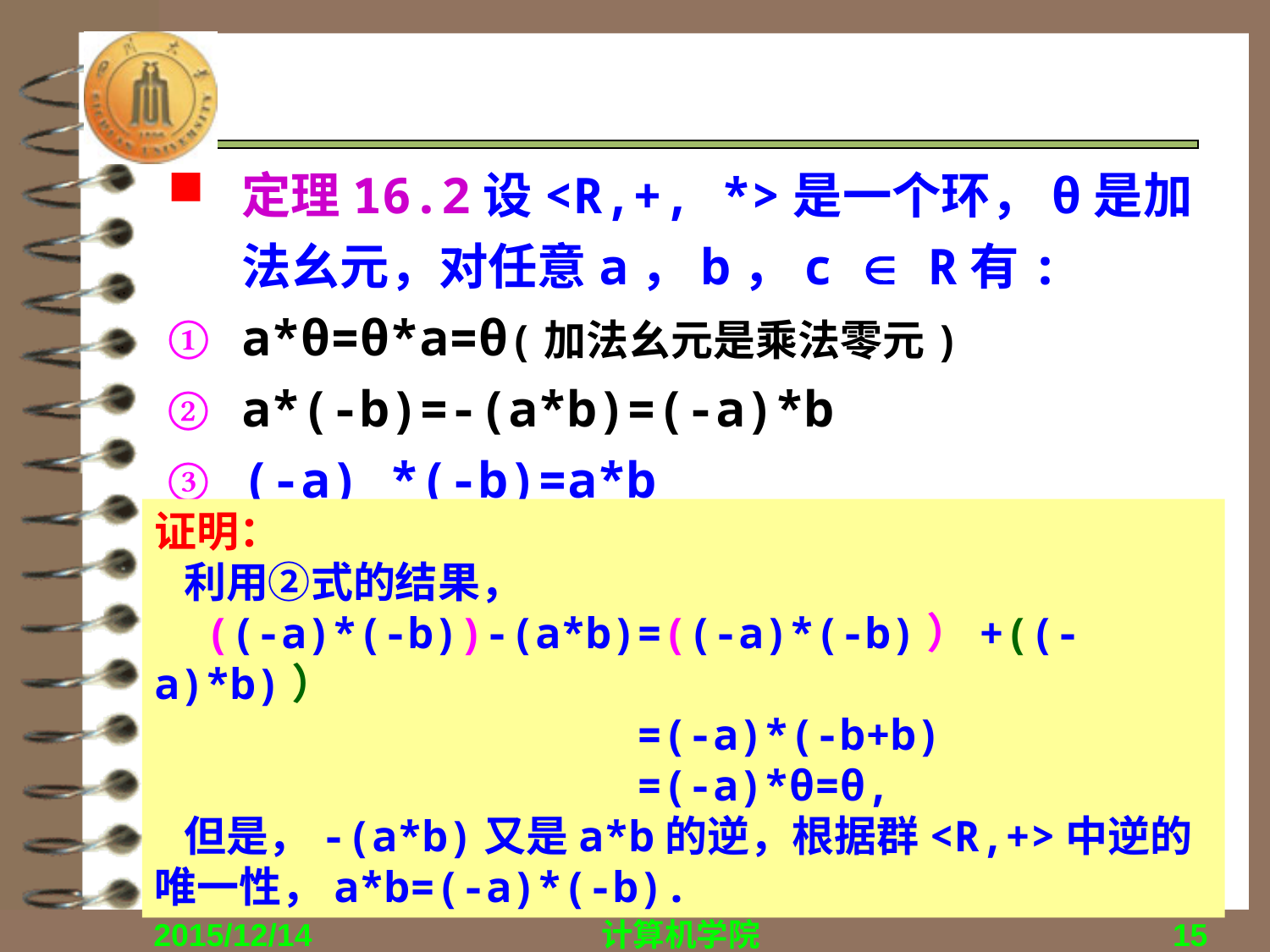

#
定理16.2设<R,+, *>是一个环，θ是加法幺元，对任意a，b，c ∈ R有:
a*θ=θ*a=θ(加法幺元是乘法零元)
a*(-b)=-(a*b)=(-a)*b
(-a) *(-b)=a*b
(b-c) *a=b*a-c*a
a* (b-c）=a*b-a*c
证明：
  利用②式的结果，
  ((-a)*(-b))-(a*b)=((-a)*(-b)）+((-a)*b)）
                   =(-a)*(-b+b)
                   =(-a)*θ=θ,
  但是，-(a*b)又是a*b的逆，根据群<R,+>中逆的唯一性，a*b=(-a)*(-b).
2015/12/14
计算机学院
15